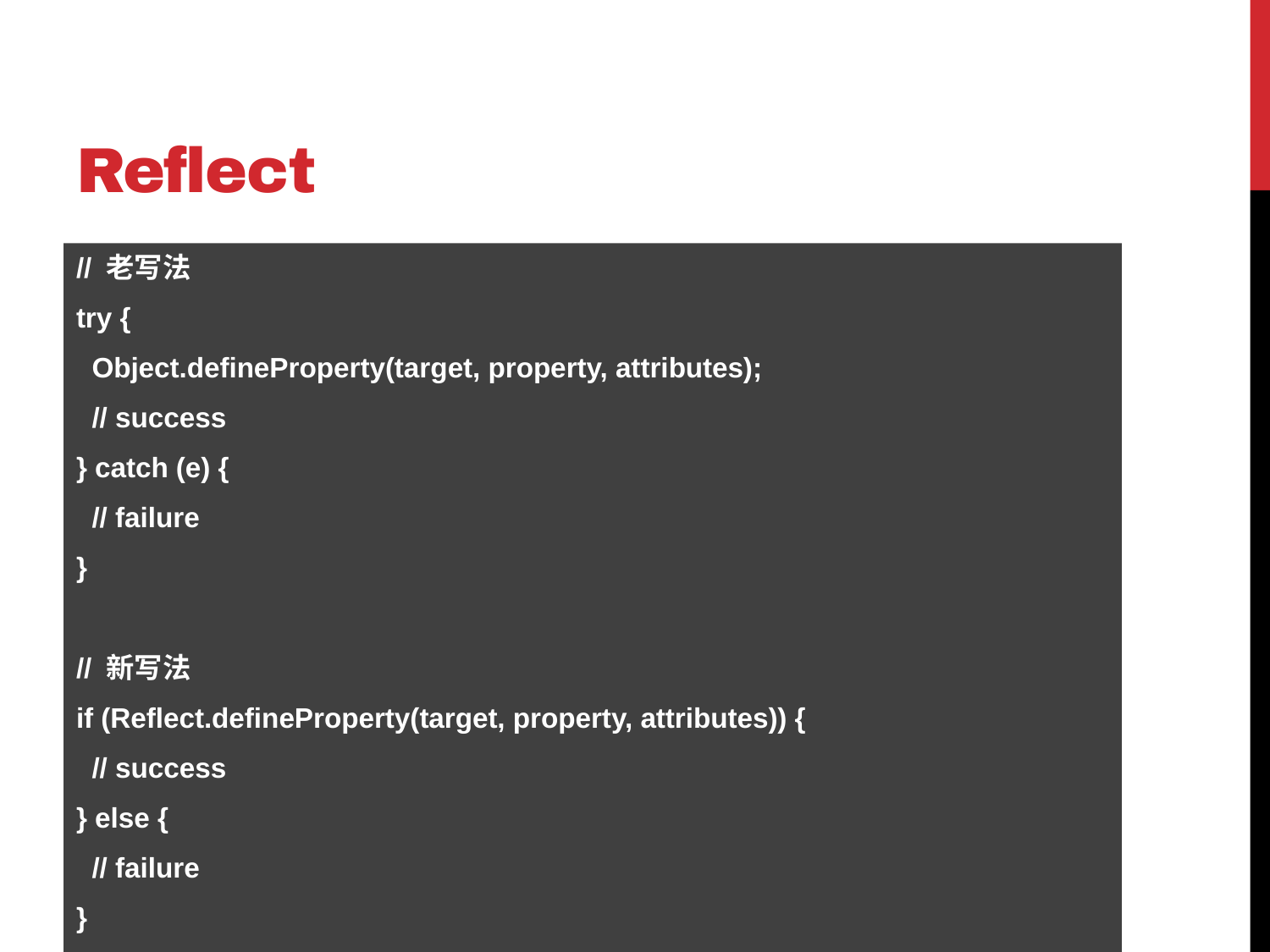

# Reflect
// 老写法
try {
  Object.defineProperty(target, property, attributes);
  // success
} catch (e) {
  // failure
}

// 新写法
if (Reflect.defineProperty(target, property, attributes)) {
  // success
} else {
  // failure
}